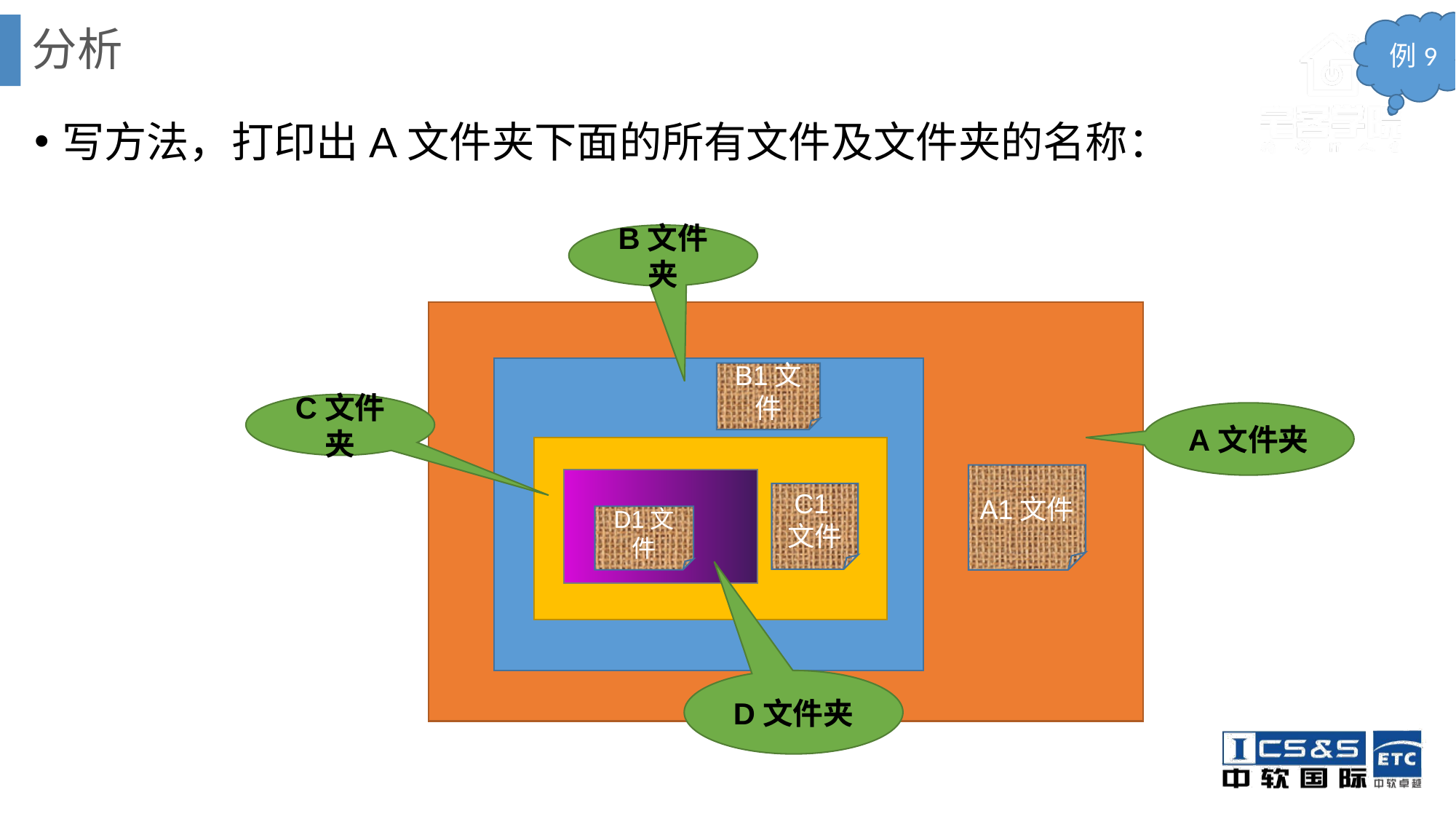

# 分析
例9
写方法，打印出A文件夹下面的所有文件及文件夹的名称：

B文件夹

B1文件
C文件夹
A文件夹

A1文件

C1文件
D1文件
D文件夹